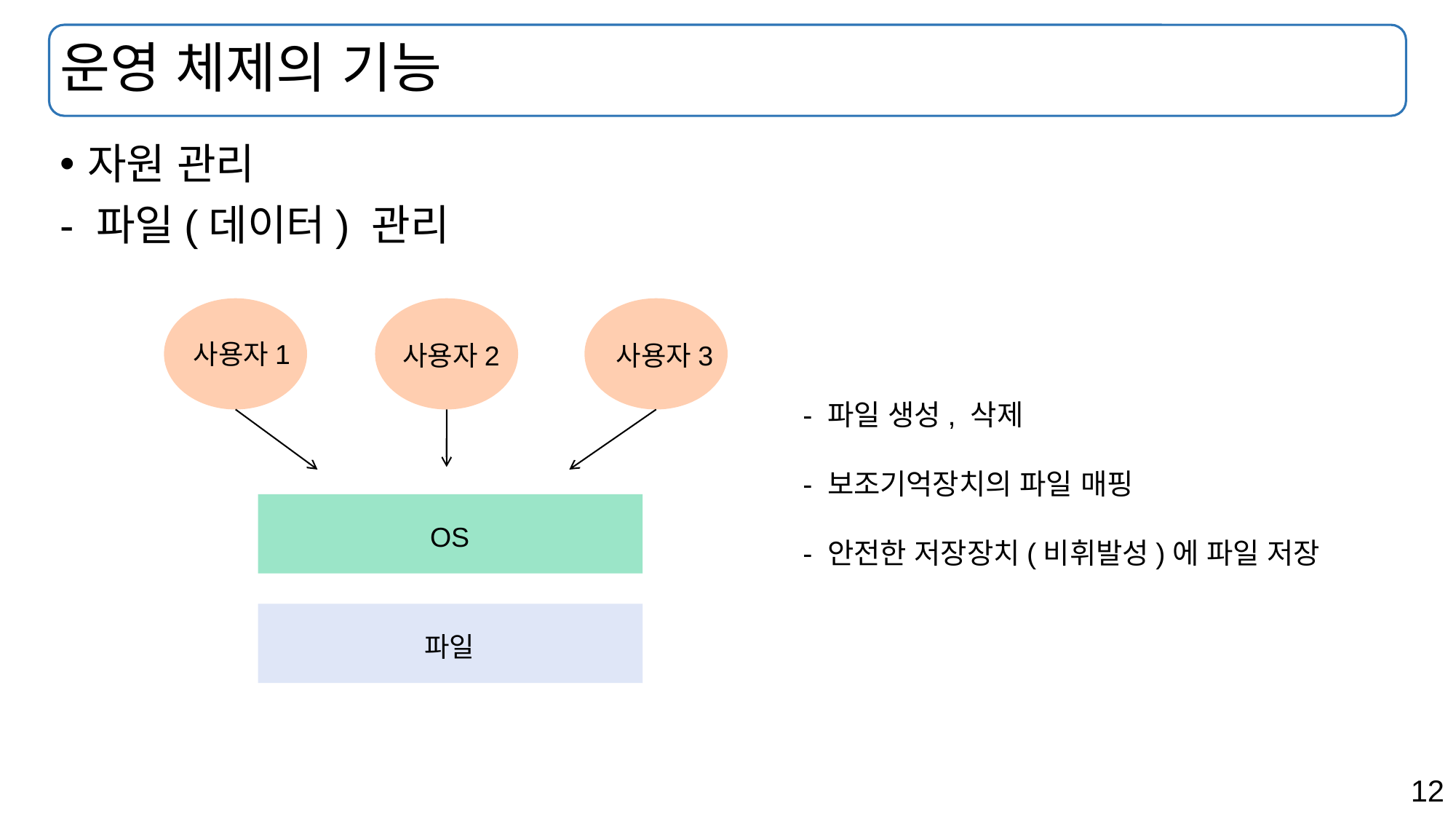

# 운영 체제의 기능
자원 관리
- 파일(데이터) 관리

사용자1
사용자2
사용자3
- 파일 생성, 삭제

- 보조기억장치의 파일 매핑

- 안전한 저장장치(비휘발성)에 파일 저장

OS
파일